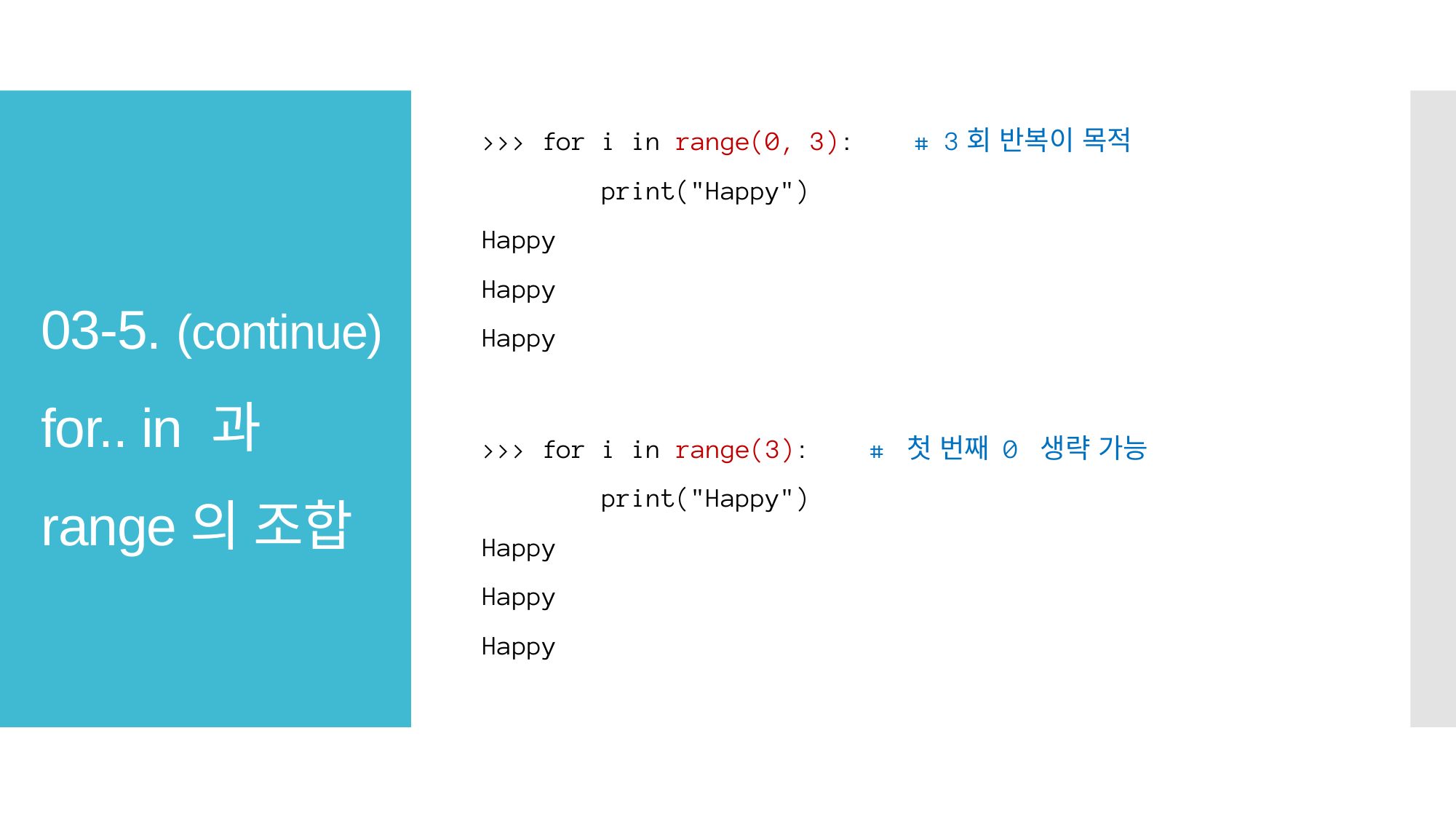

>>> for i in range(0, 3):    # 3회 반복이 목적
        print("Happy")
Happy
Happy
Happy
# 03-5. (continue) for.. in 과 range의 조합
>>> for i in range(3):    # 첫 번째 0 생략 가능
        print("Happy")
Happy
Happy
Happy